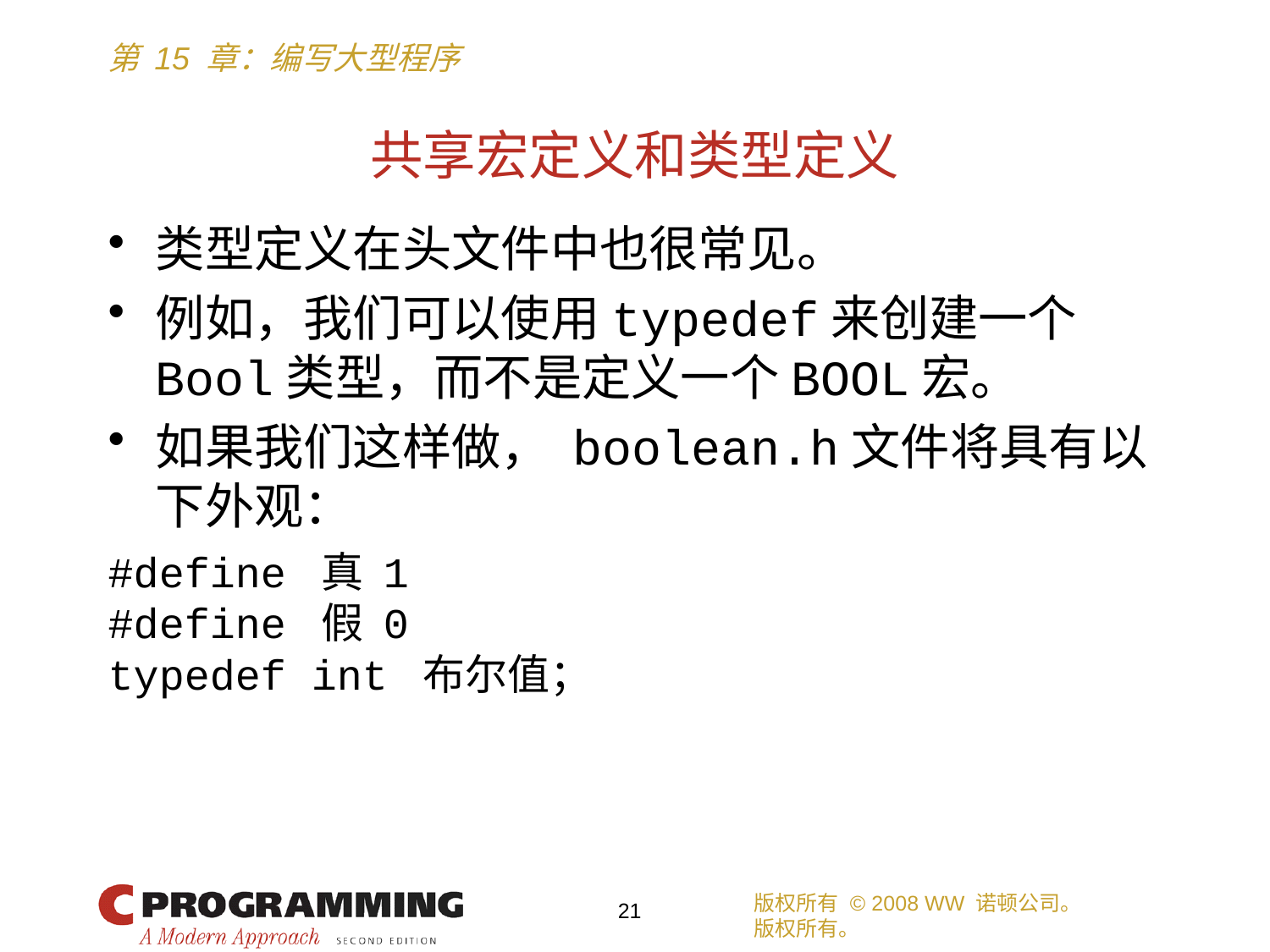

# 共享宏定义和类型定义
类型定义在头文件中也很常见。
例如，我们可以使用typedef来创建一个Bool类型，而不是定义一个BOOL宏。
如果我们这样做， boolean.h文件将具有以下外观：
#define 真 1
#define 假 0
typedef int 布尔值；
版权所有 © 2008 WW 诺顿公司。
版权所有。
21